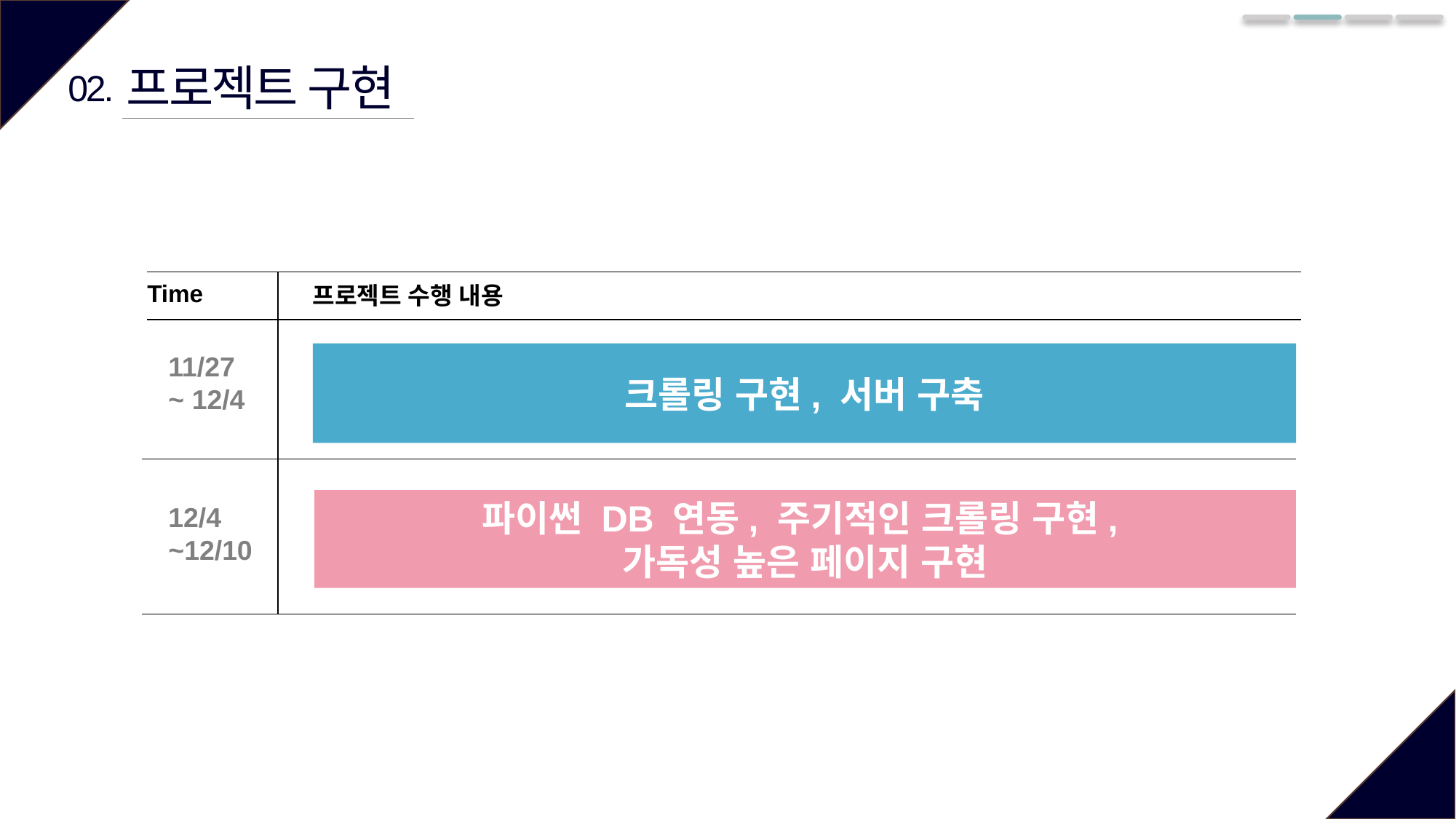

프로젝트 구현
02.
Time
프로젝트 수행 내용
크롤링 구현, 서버 구축
11/27
~ 12/4
파이썬 DB 연동, 주기적인 크롤링 구현,
가독성 높은 페이지 구현
12/4
~12/10